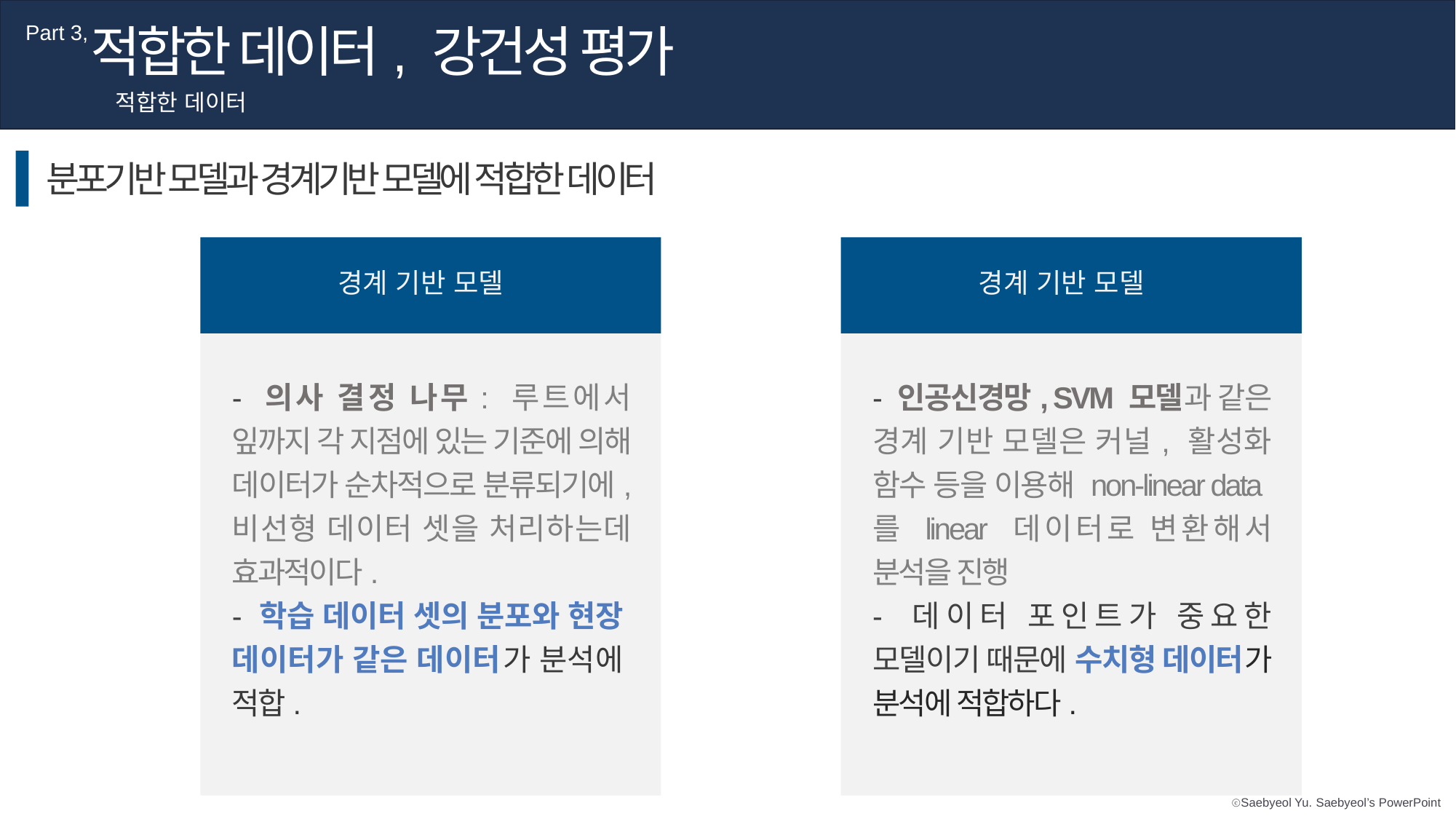

적합한 데이터, 강건성 평가
Part 3,
적합한 데이터

분포기반 모델과 경계기반 모델에 적합한 데이터

경계 기반 모델
경계 기반 모델
- 의사 결정 나무: 루트에서 잎까지 각 지점에 있는 기준에 의해 데이터가 순차적으로 분류되기에, 비선형 데이터 셋을 처리하는데 효과적이다.
- 학습 데이터 셋의 분포와 현장 데이터가 같은 데이터가 분석에 적합.
- 인공신경망, SVM 모델과 같은 경계 기반 모델은 커널, 활성화 함수 등을 이용해 non-linear data를 linear 데이터로 변환해서 분석을 진행
- 데이터 포인트가 중요한 모델이기 때문에 수치형 데이터가 분석에 적합하다.